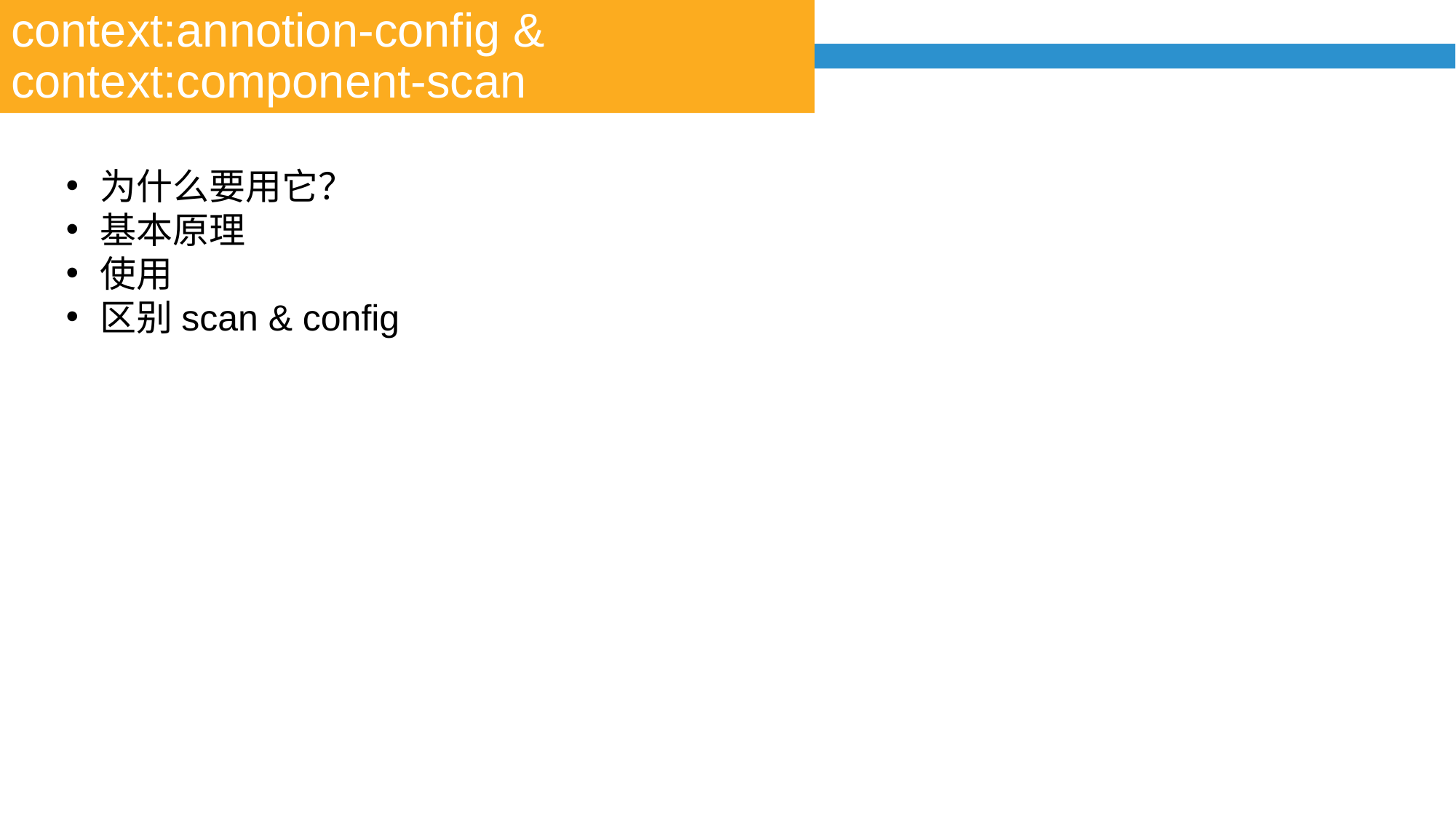

# context:annotion-config & context:component-scan
为什么要用它？
基本原理
使用
区别scan & config